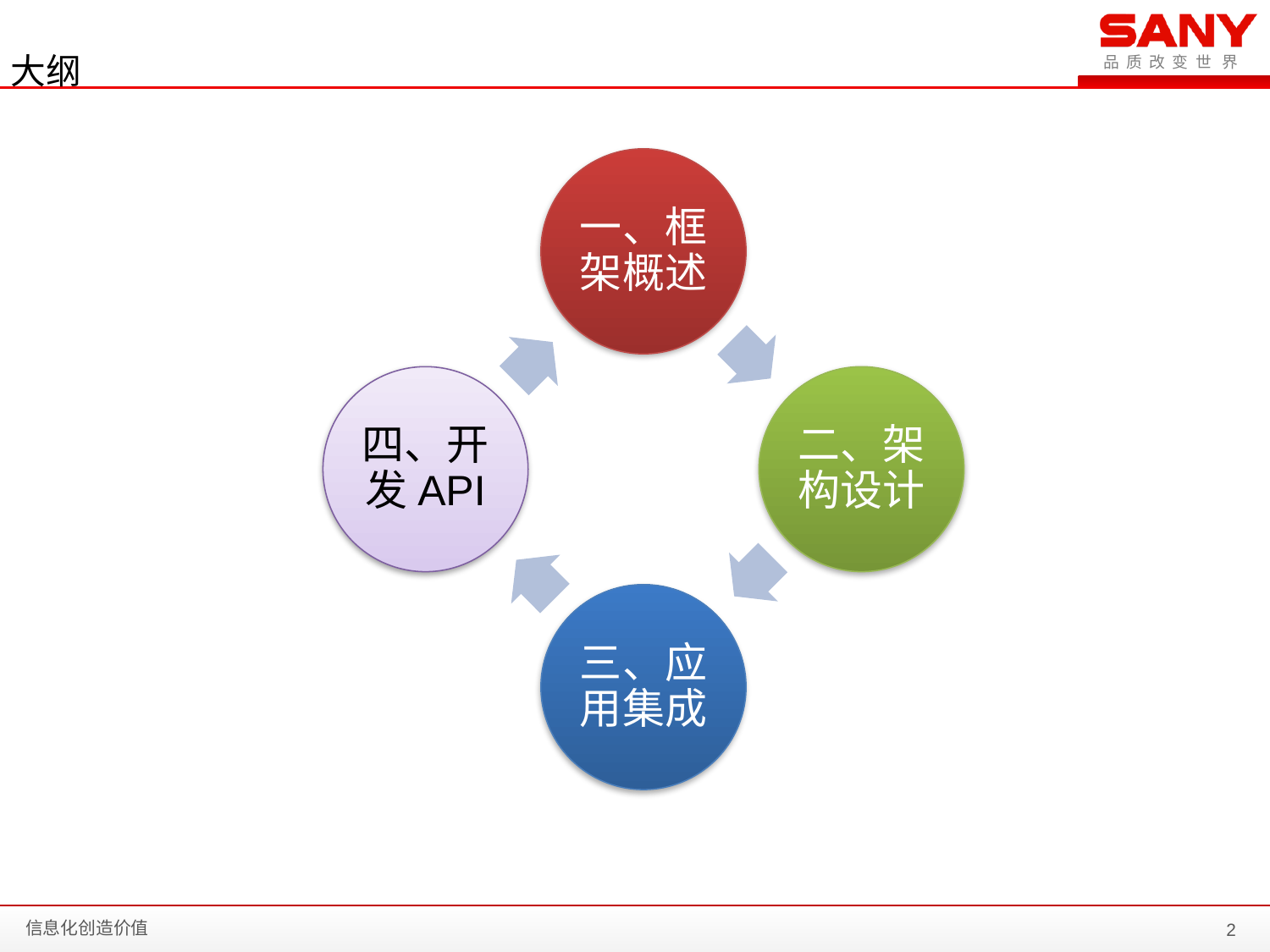

# 大纲
一、框架概述

二、架构设计

三、应用集成

四、开发API

2
信息化创造价值